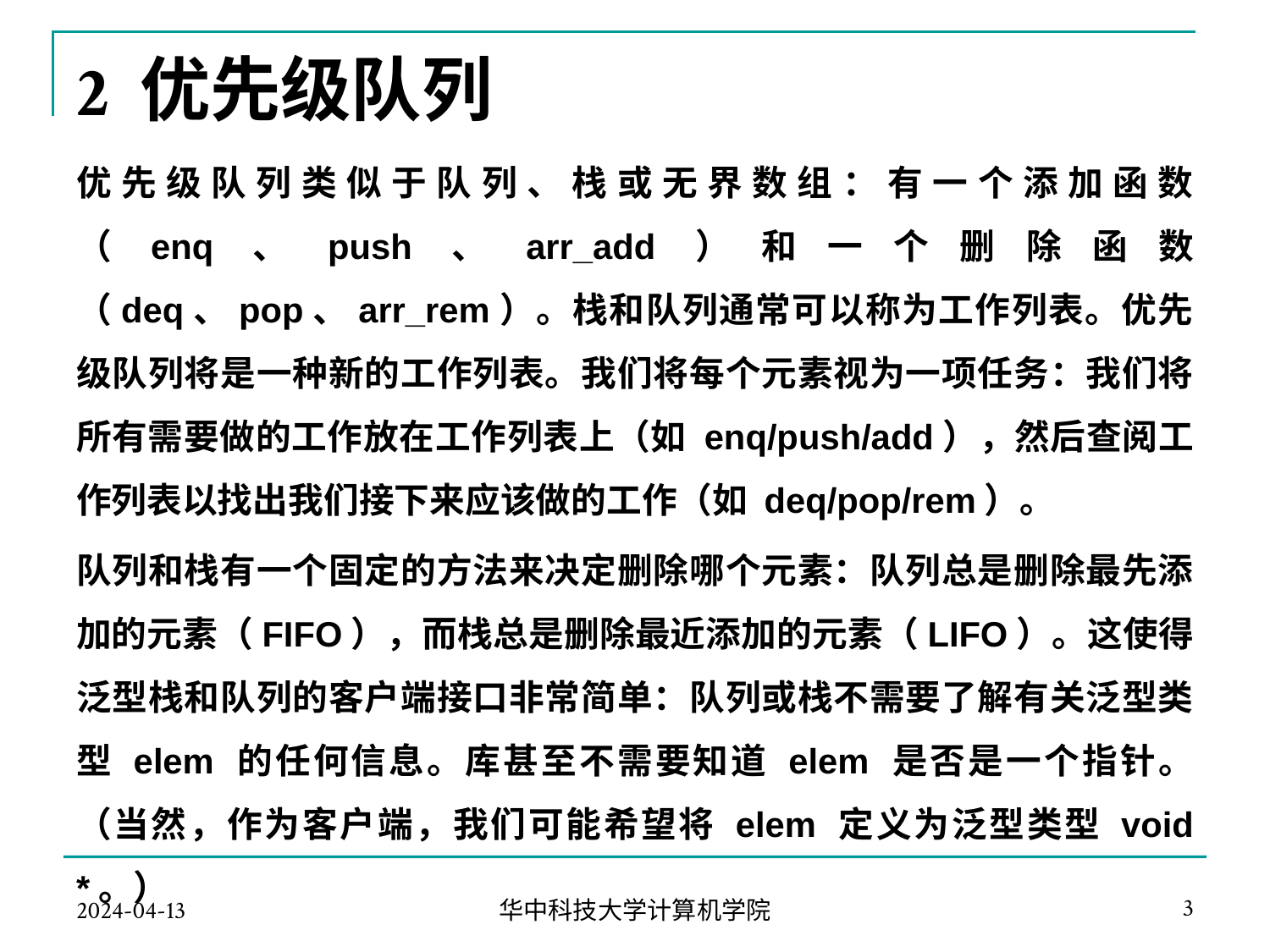

# 2 优先级队列
优先级队列类似于队列、栈或无界数组：有一个添加函数（enq、push、arr_add）和一个删除函数（deq、pop、arr_rem）。栈和队列通常可以称为工作列表。优先级队列将是一种新的工作列表。我们将每个元素视为一项任务：我们将所有需要做的工作放在工作列表上（如 enq/push/add），然后查阅工作列表以找出我们接下来应该做的工作（如 deq/pop/rem）。
队列和栈有一个固定的方法来决定删除哪个元素：队列总是删除最先添加的元素（FIFO），而栈总是删除最近添加的元素（LIFO）。这使得泛型栈和队列的客户端接口非常简单：队列或栈不需要了解有关泛型类型 elem 的任何信息。库甚至不需要知道 elem 是否是一个指针。 （当然，作为客户端，我们可能希望将 elem 定义为泛型类型 void*。）
2024-04-13
3
华中科技大学计算机学院